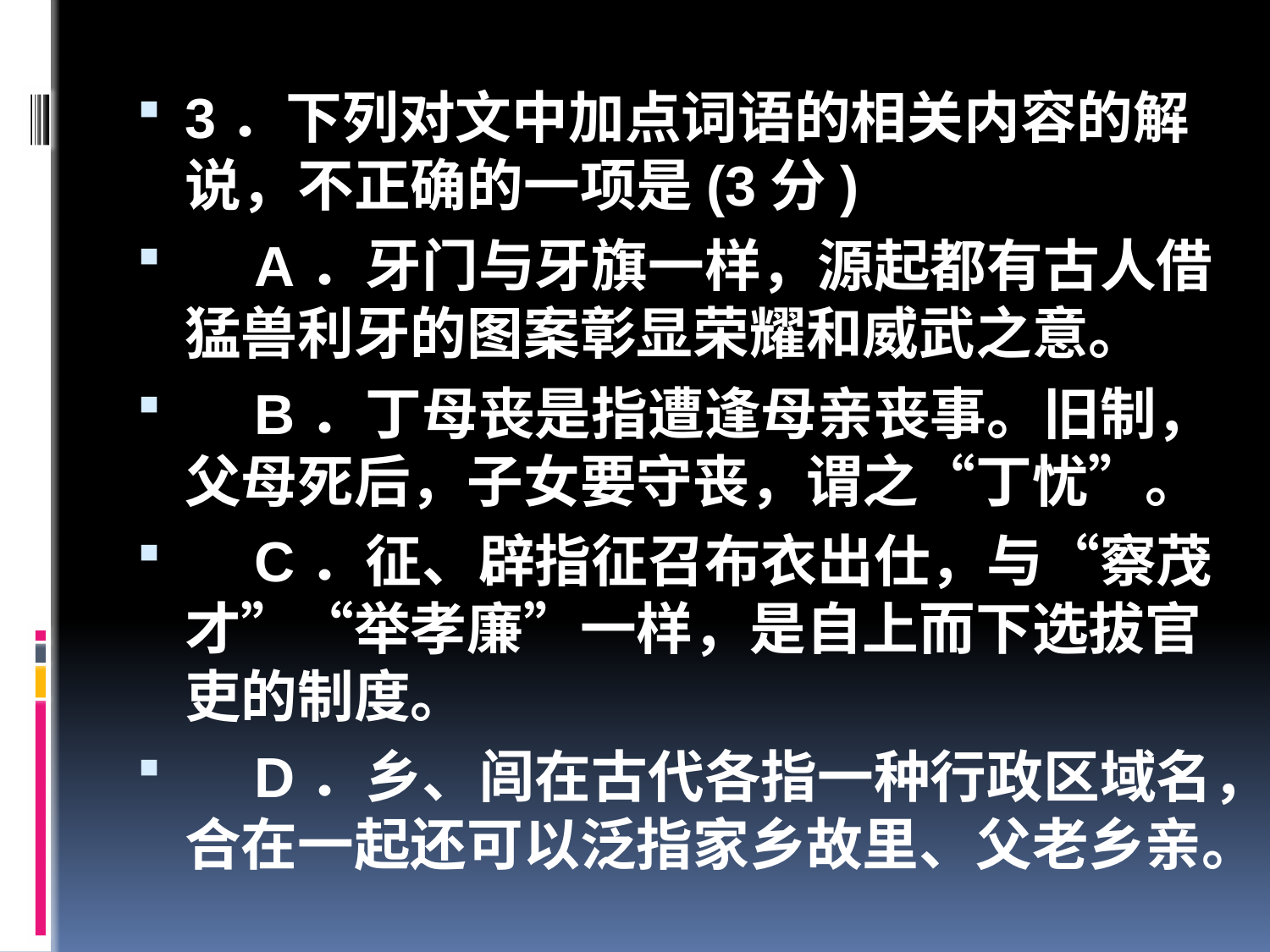

#
3．下列对文中加点词语的相关内容的解说，不正确的一项是(3分)
　A．牙门与牙旗一样，源起都有古人借猛兽利牙的图案彰显荣耀和威武之意。
　B．丁母丧是指遭逢母亲丧事。旧制，父母死后，子女要守丧，谓之“丁忧”。
　C．征、辟指征召布衣出仕，与“察茂才”“举孝廉”一样，是自上而下选拔官吏的制度。
　D．乡、闾在古代各指一种行政区域名，合在一起还可以泛指家乡故里、父老乡亲。